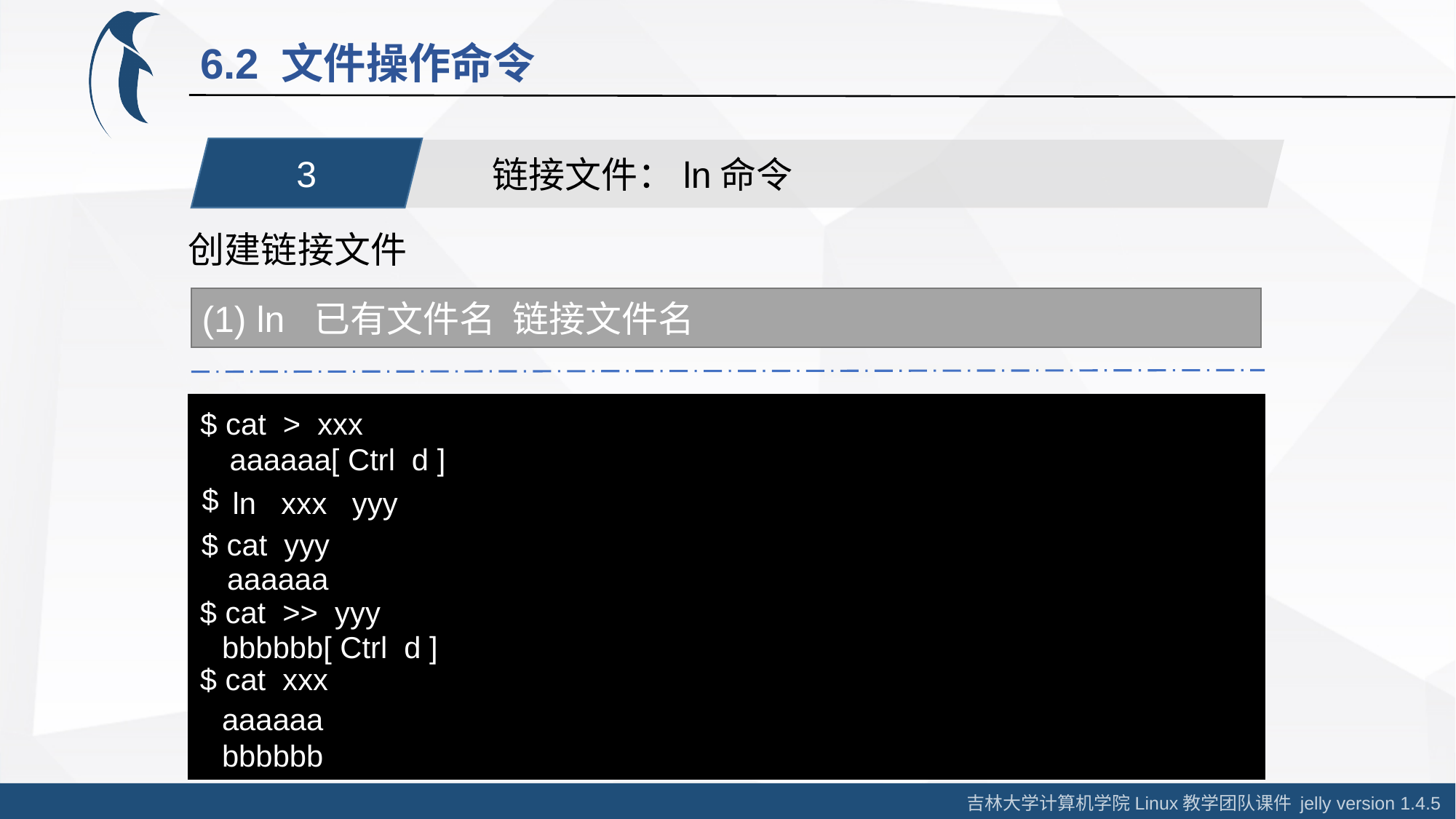

6.2 文件操作命令
3
链接文件：ln命令
创建链接文件
(1) ln  已有文件名  链接文件名

$ cat  >  xxx
   aaaaaa[ Ctrl  d ]
$
ln   xxx   yyy
$ cat  yyy
   aaaaaa
$ cat  >>  yyy
   bbbbbb[ Ctrl  d ]
$ cat  xxx
   aaaaaa
   bbbbbb